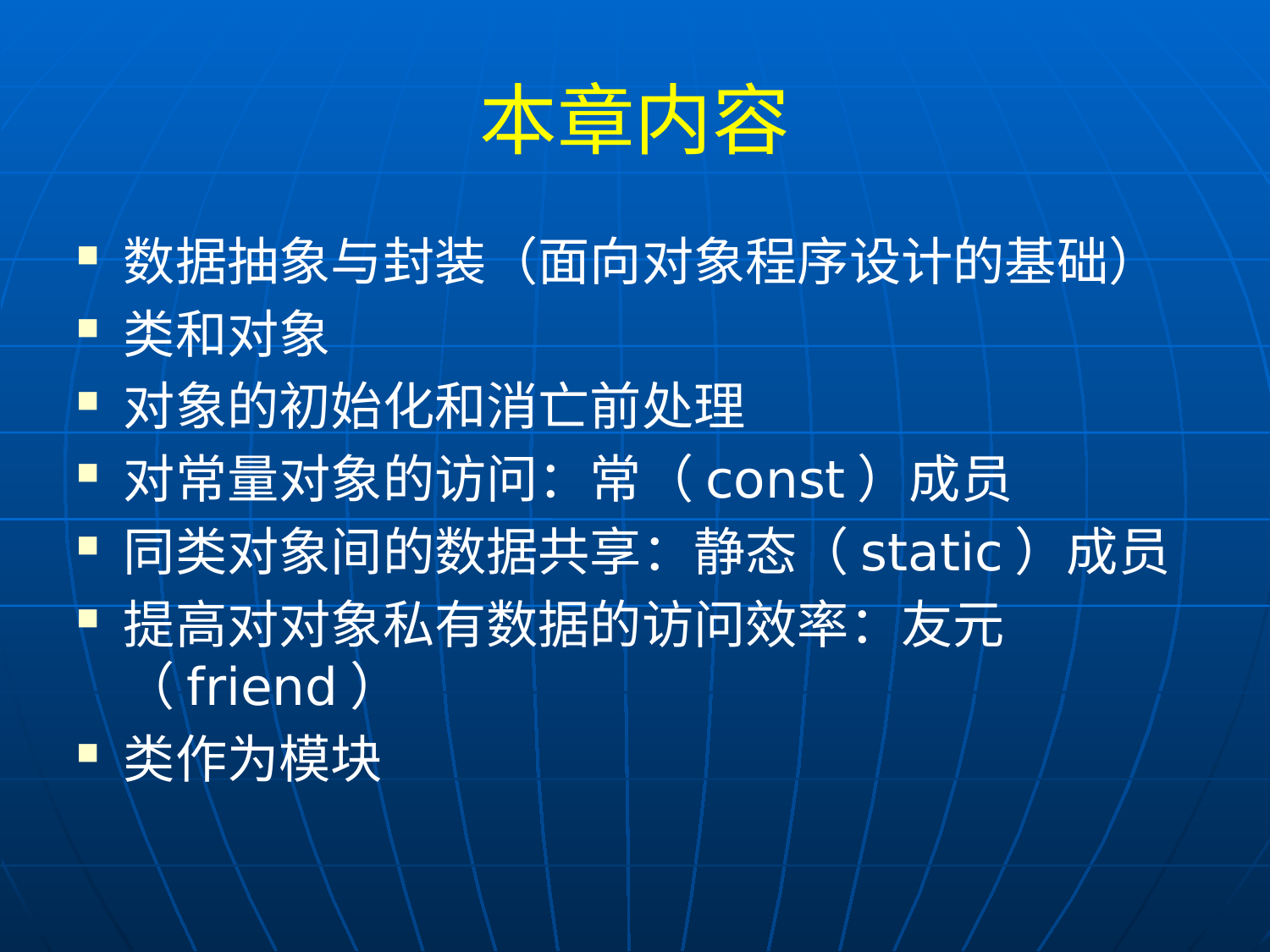

# 本章内容
数据抽象与封装（面向对象程序设计的基础）
类和对象
对象的初始化和消亡前处理
对常量对象的访问：常（const）成员
同类对象间的数据共享：静态（static）成员
提高对对象私有数据的访问效率：友元（friend）
类作为模块